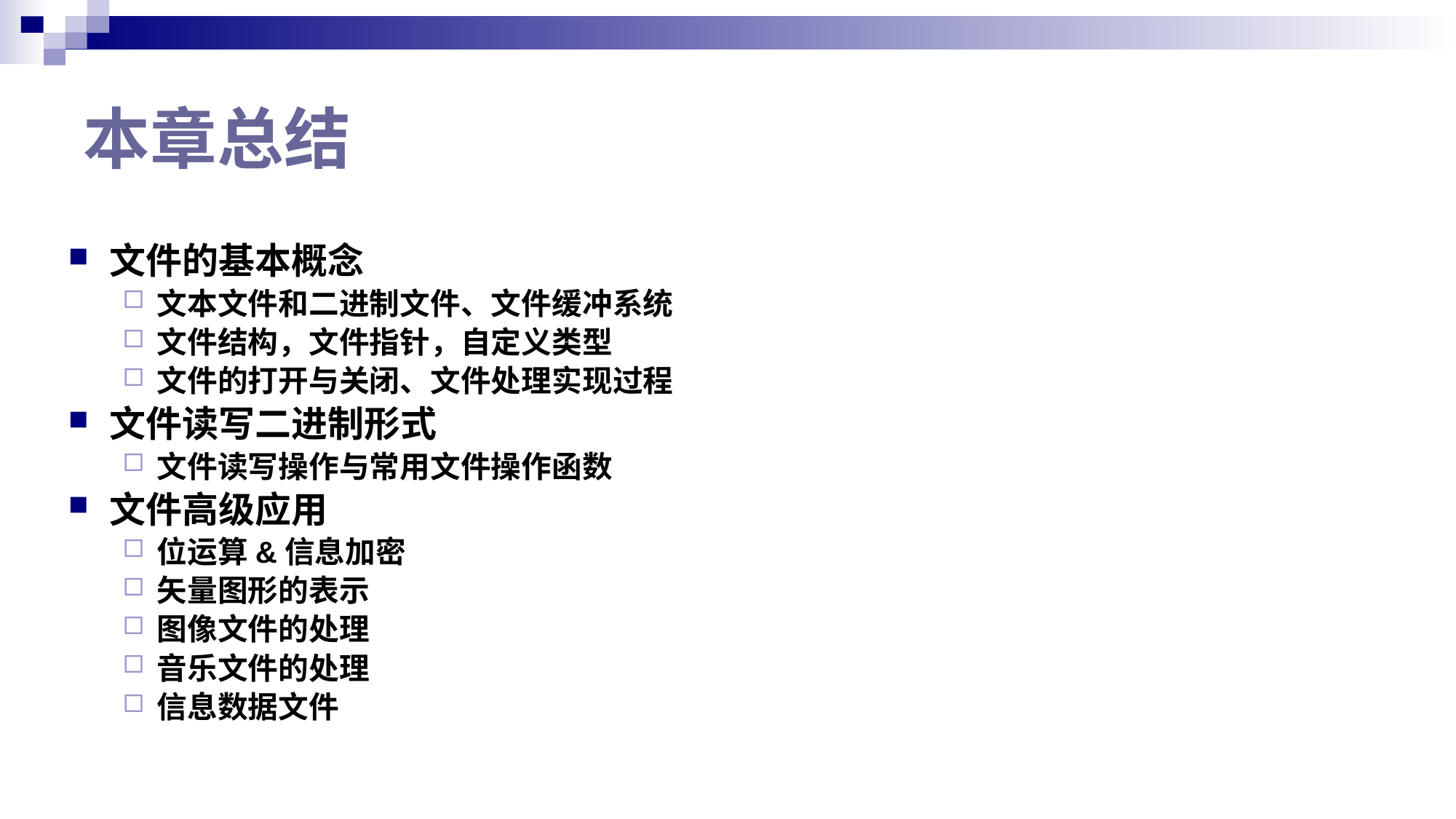

# 本章总结
文件的基本概念
文本文件和二进制文件、文件缓冲系统
文件结构，文件指针，自定义类型
文件的打开与关闭、文件处理实现过程
文件读写二进制形式
文件读写操作与常用文件操作函数
文件高级应用
位运算&信息加密
矢量图形的表示
图像文件的处理
音乐文件的处理
信息数据文件